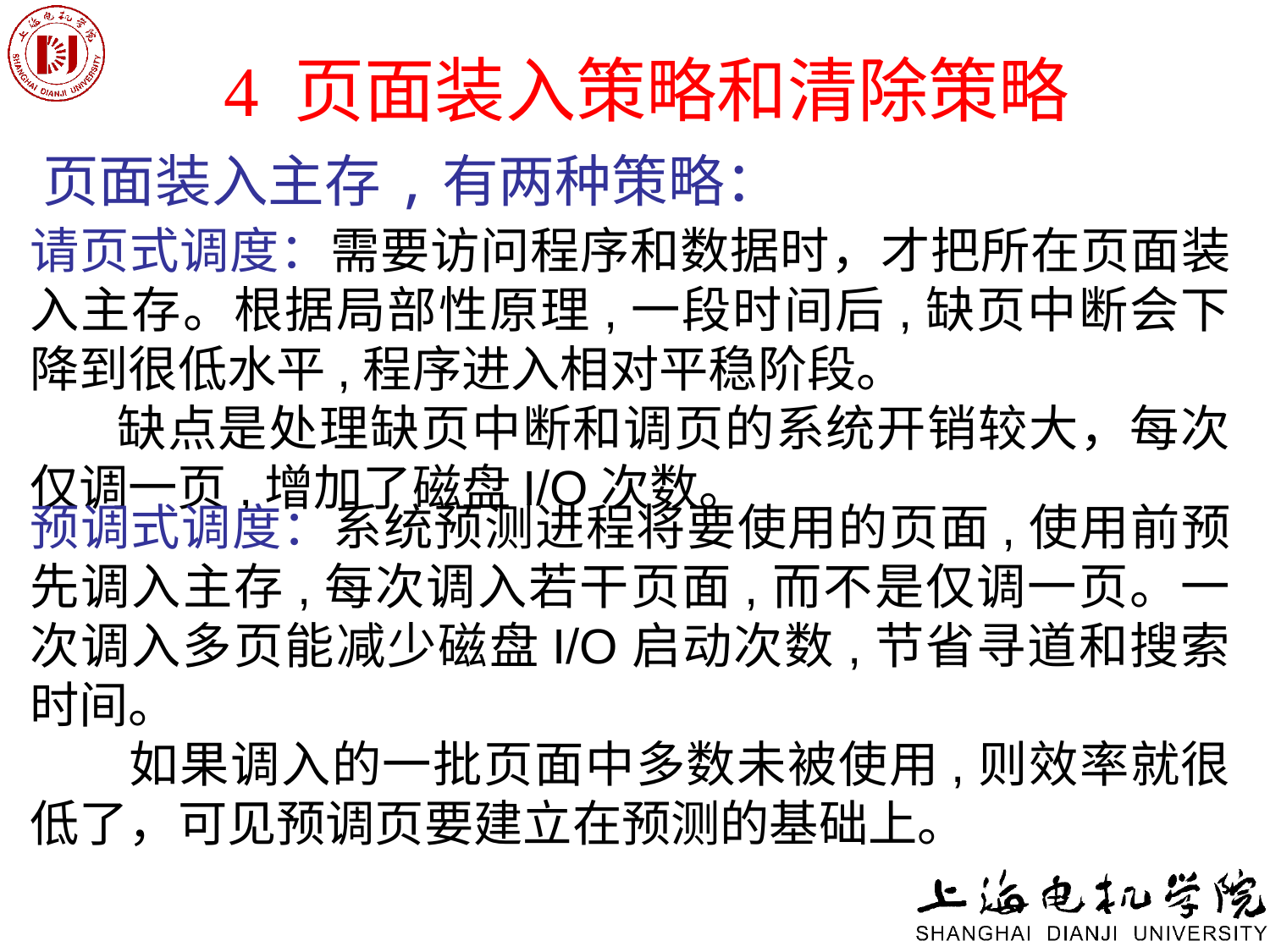

# 4 页面装入策略和清除策略
页面装入主存,有两种策略：
请页式调度：需要访问程序和数据时，才把所在页面装入主存。根据局部性原理,一段时间后,缺页中断会下降到很低水平,程序进入相对平稳阶段。
      缺点是处理缺页中断和调页的系统开销较大，每次仅调一页,增加了磁盘I/O次数。
预调式调度：系统预测进程将要使用的页面,使用前预先调入主存,每次调入若干页面,而不是仅调一页。一次调入多页能减少磁盘I/O启动次数,节省寻道和搜索时间。
       如果调入的一批页面中多数未被使用,则效率就很低了，可见预调页要建立在预测的基础上。